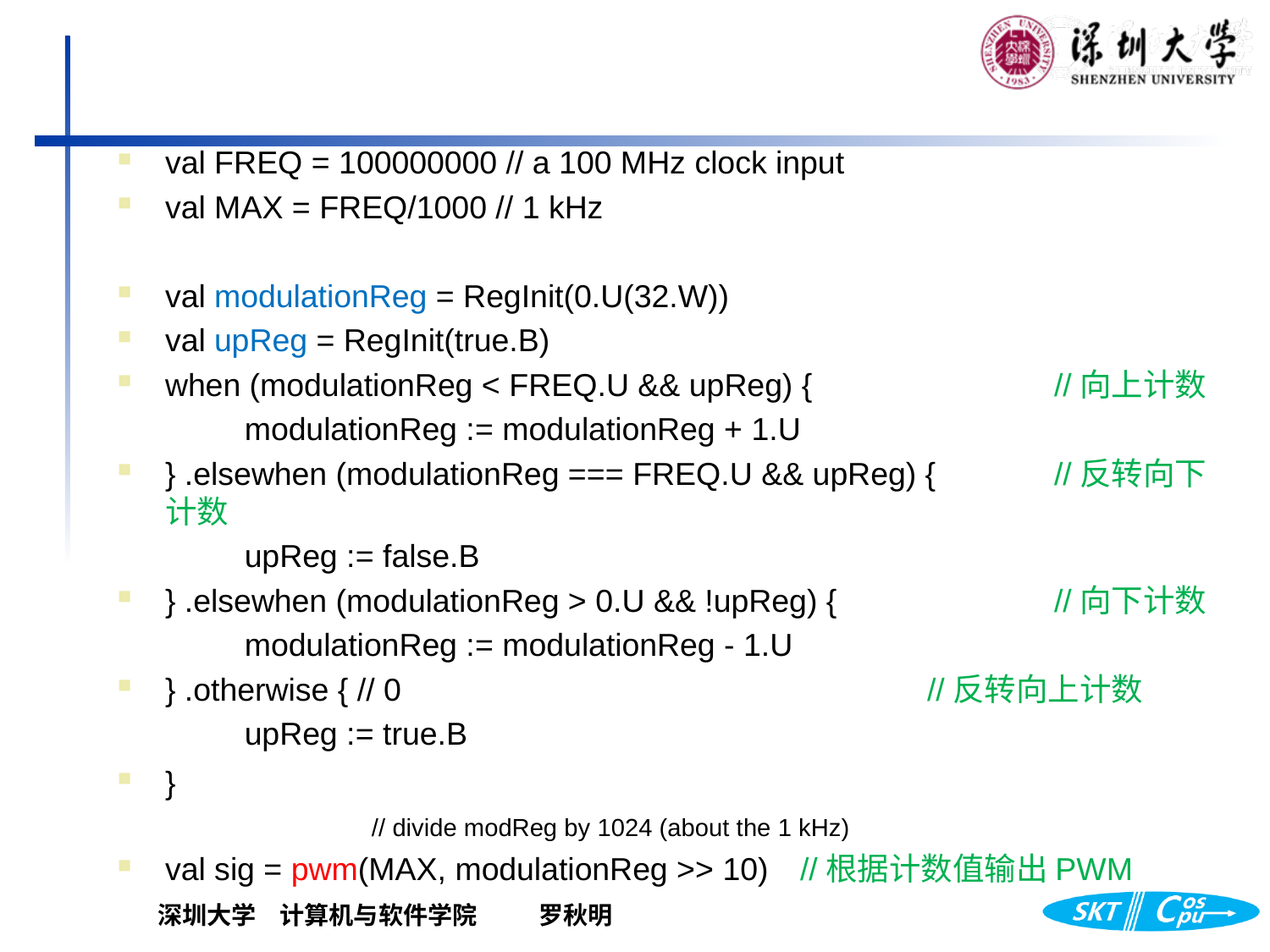

val FREQ = 100000000 // a 100 MHz clock input
val MAX = FREQ/1000 // 1 kHz

val modulationReg = RegInit(0.U(32.W))
val upReg = RegInit(true.B)
when (modulationReg < FREQ.U && upReg) {		//向上计数
	modulationReg := modulationReg + 1.U
} .elsewhen (modulationReg === FREQ.U && upReg) {	//反转向下计数
	upReg := false.B
} .elsewhen (modulationReg > 0.U && !upReg) {		//向下计数
	modulationReg := modulationReg - 1.U
} .otherwise { // 0					//反转向上计数
	upReg := true.B
}
		// divide modReg by 1024 (about the 1 kHz)
val sig = pwm(MAX, modulationReg >> 10)	//根据计数值输出PWM